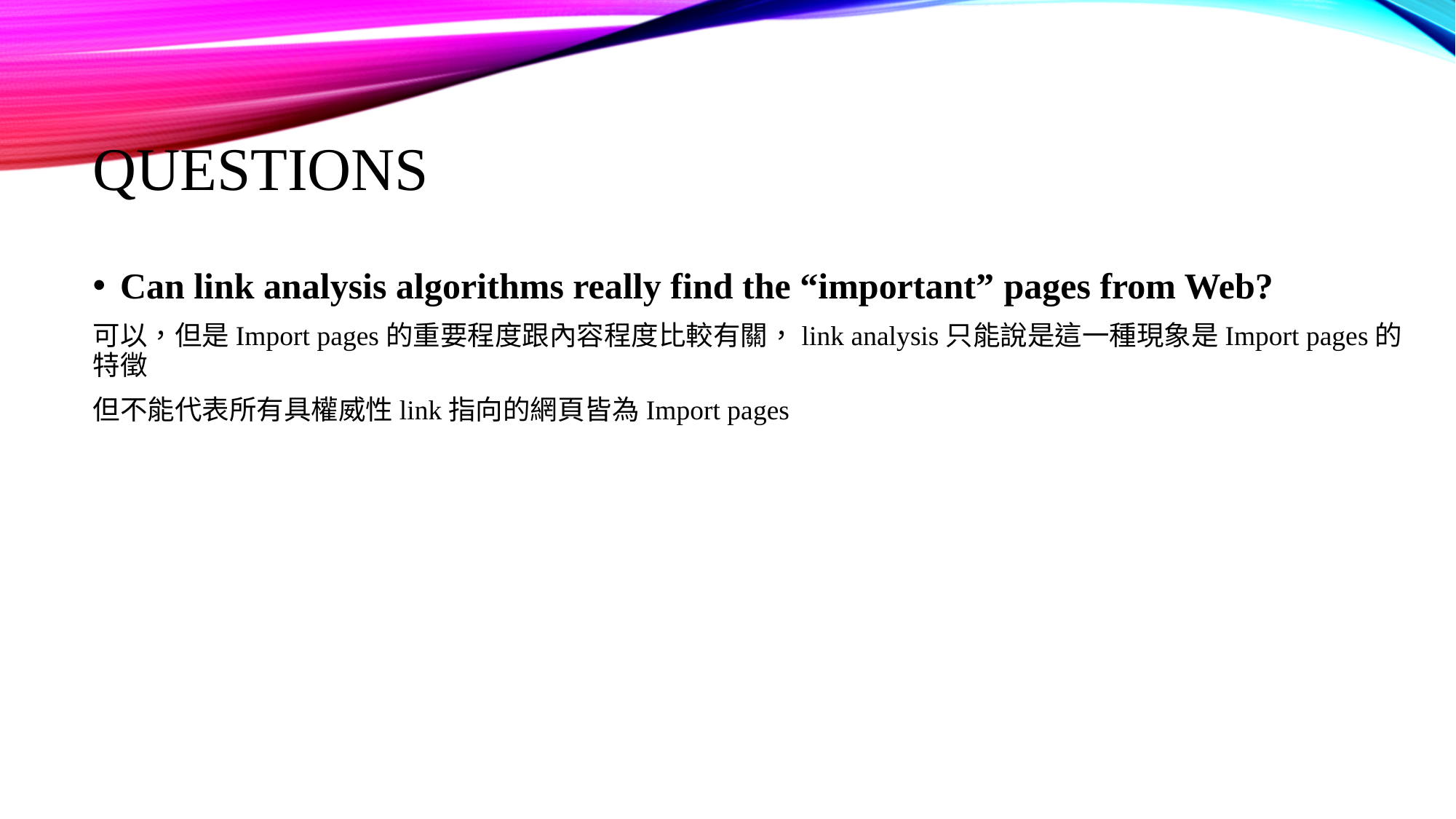

# Questions
Can link analysis algorithms really find the “important” pages from Web?
可以，但是Import pages的重要程度跟內容程度比較有關，link analysis只能說是這一種現象是Import pages的特徵
但不能代表所有具權威性link指向的網頁皆為Import pages